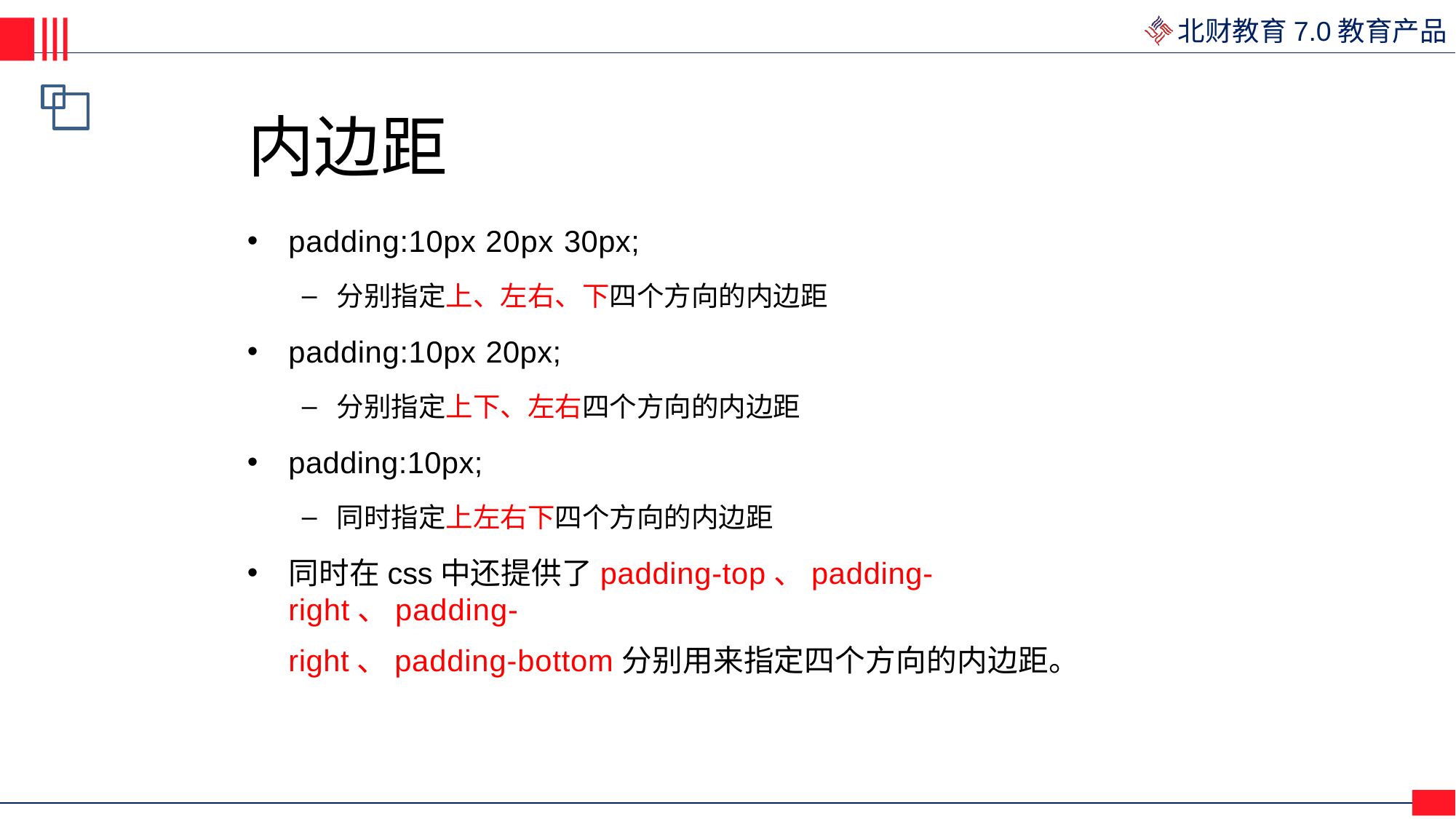

# 内边距
padding:10px 20px 30px;
分别指定上、左右、下四个方向的内边距
padding:10px 20px;
分别指定上下、左右四个方向的内边距
padding:10px;
同时指定上左右下四个方向的内边距
同时在css中还提供了padding-top、padding-right、padding-
right、padding-bottom分别用来指定四个方向的内边距。